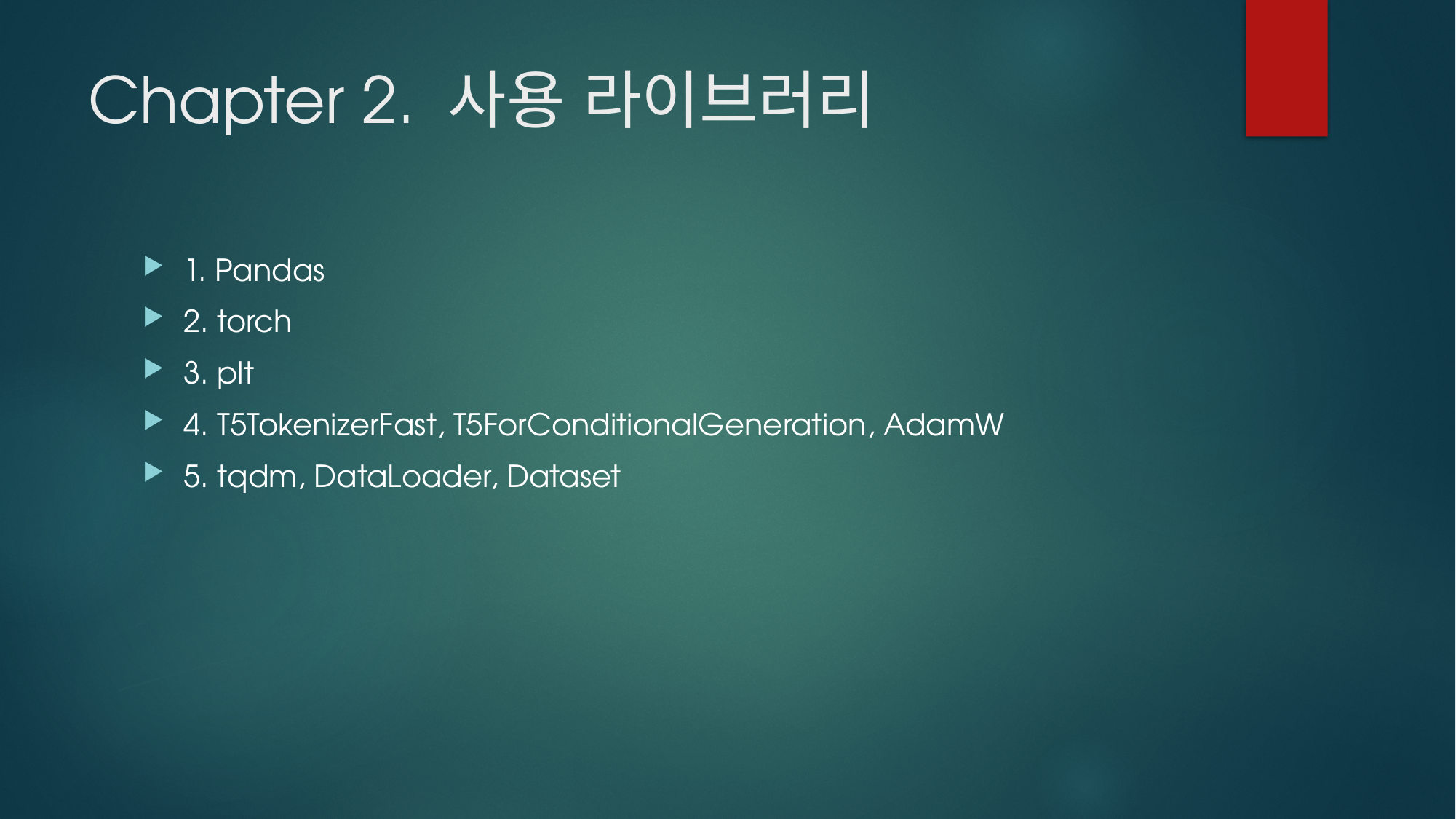

# Chapter 2. 사용 라이브러리
1. Pandas
2. torch
3. plt
4. T5TokenizerFast, T5ForConditionalGeneration, AdamW
5. tqdm, DataLoader, Dataset